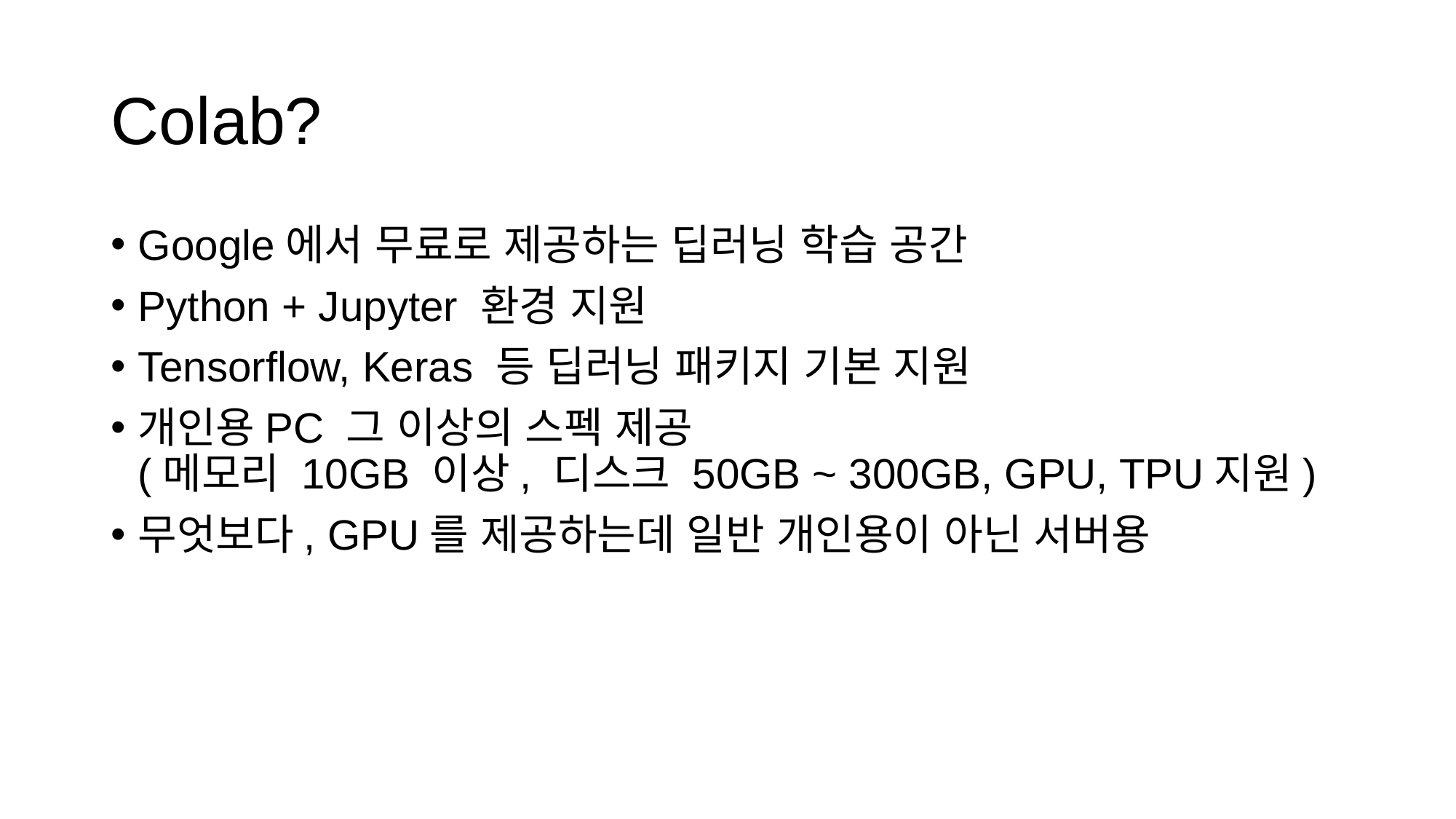

# Colab?
Google에서 무료로 제공하는 딥러닝 학습 공간
Python + Jupyter 환경 지원
Tensorflow, Keras 등 딥러닝 패키지 기본 지원
개인용PC 그 이상의 스펙 제공
(메모리 10GB 이상, 디스크 50GB ~ 300GB, GPU, TPU지원)
무엇보다, GPU를 제공하는데 일반 개인용이 아닌 서버용